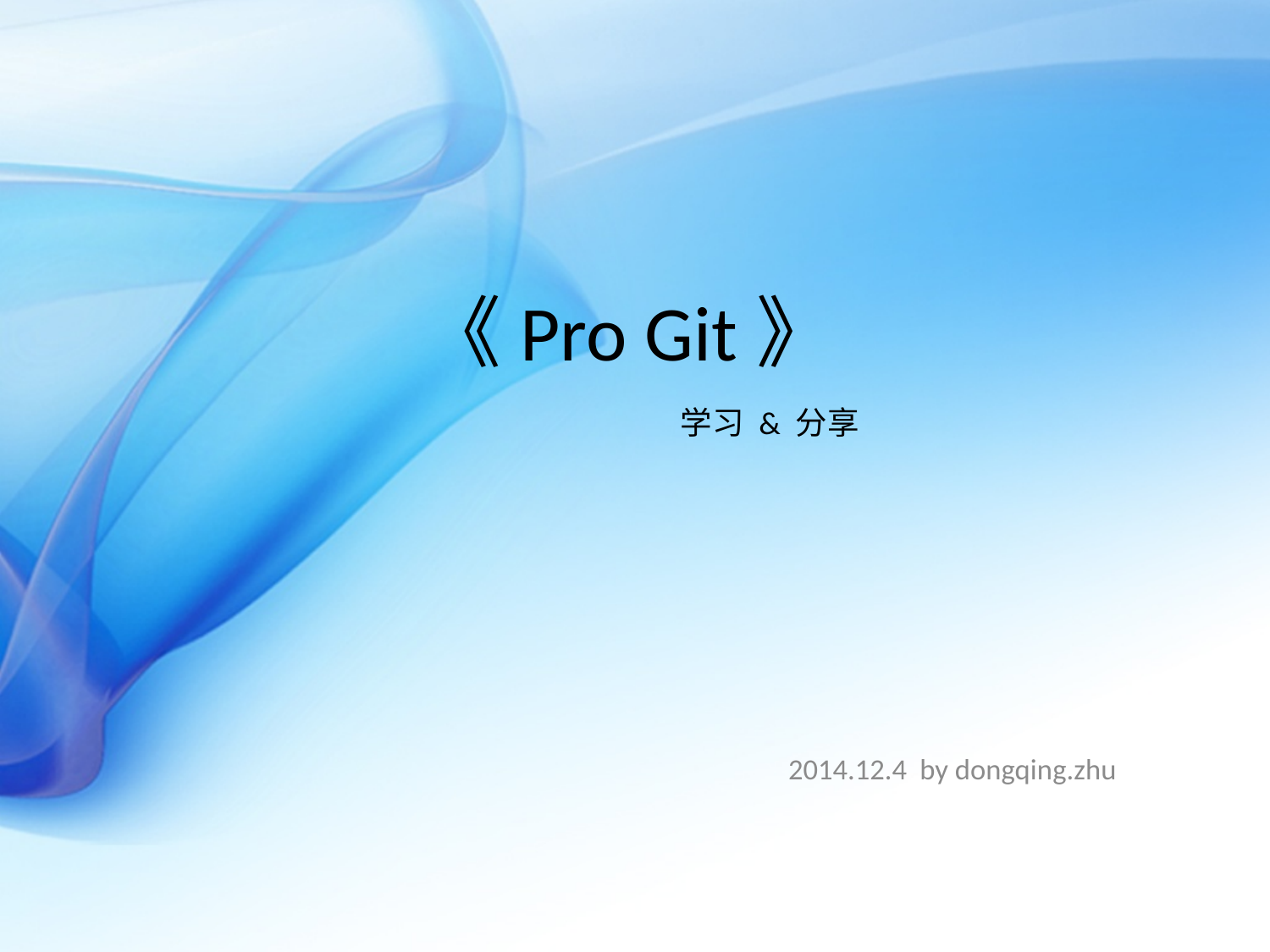

# 《Pro Git》
学习 & 分享
                       2014.12.4  by dongqing.zhu